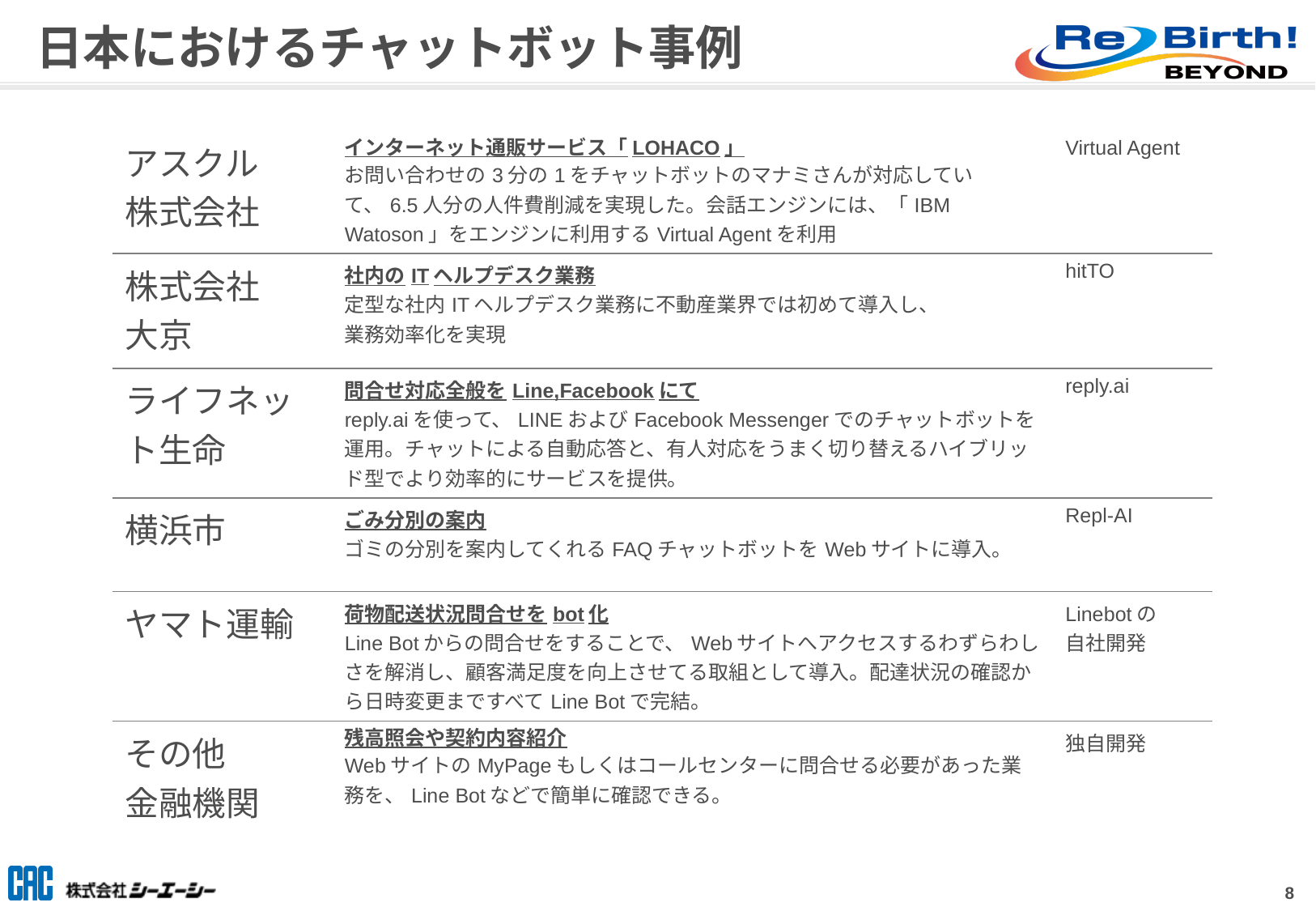

# 日本におけるチャットボット事例
| アスクル 株式会社 | インターネット通販サービス「LOHACO」 お問い合わせの3分の1をチャットボットのマナミさんが対応していて、6.5人分の人件費削減を実現した。会話エンジンには、「IBM Watoson」をエンジンに利用するVirtual Agentを利用 | Virtual Agent |
| --- | --- | --- |
| 株式会社 大京 | 社内のITヘルプデスク業務 定型な社内ITヘルプデスク業務に不動産業界では初めて導入し、 業務効率化を実現 | hitTO |
| ライフネット生命 | 問合せ対応全般をLine,Facebookにて reply.aiを使って、LINEおよびFacebook Messengerでのチャットボットを運用。チャットによる自動応答と、有人対応をうまく切り替えるハイブリッド型でより効率的にサービスを提供。 | reply.ai |
| 横浜市 | ごみ分別の案内 ゴミの分別を案内してくれるFAQチャットボットをWebサイトに導入。 | Repl-AI |
| ヤマト運輸 | 荷物配送状況問合せをbot化 Line Botからの問合せをすることで、Webサイトへアクセスするわずらわしさを解消し、顧客満足度を向上させてる取組として導入。配達状況の確認から日時変更まですべてLine Botで完結。 | Linebotの 自社開発 |
| その他 金融機関 | 残高照会や契約内容紹介 WebサイトのMyPageもしくはコールセンターに問合せる必要があった業務を、Line Botなどで簡単に確認できる。 | 独自開発 |
8